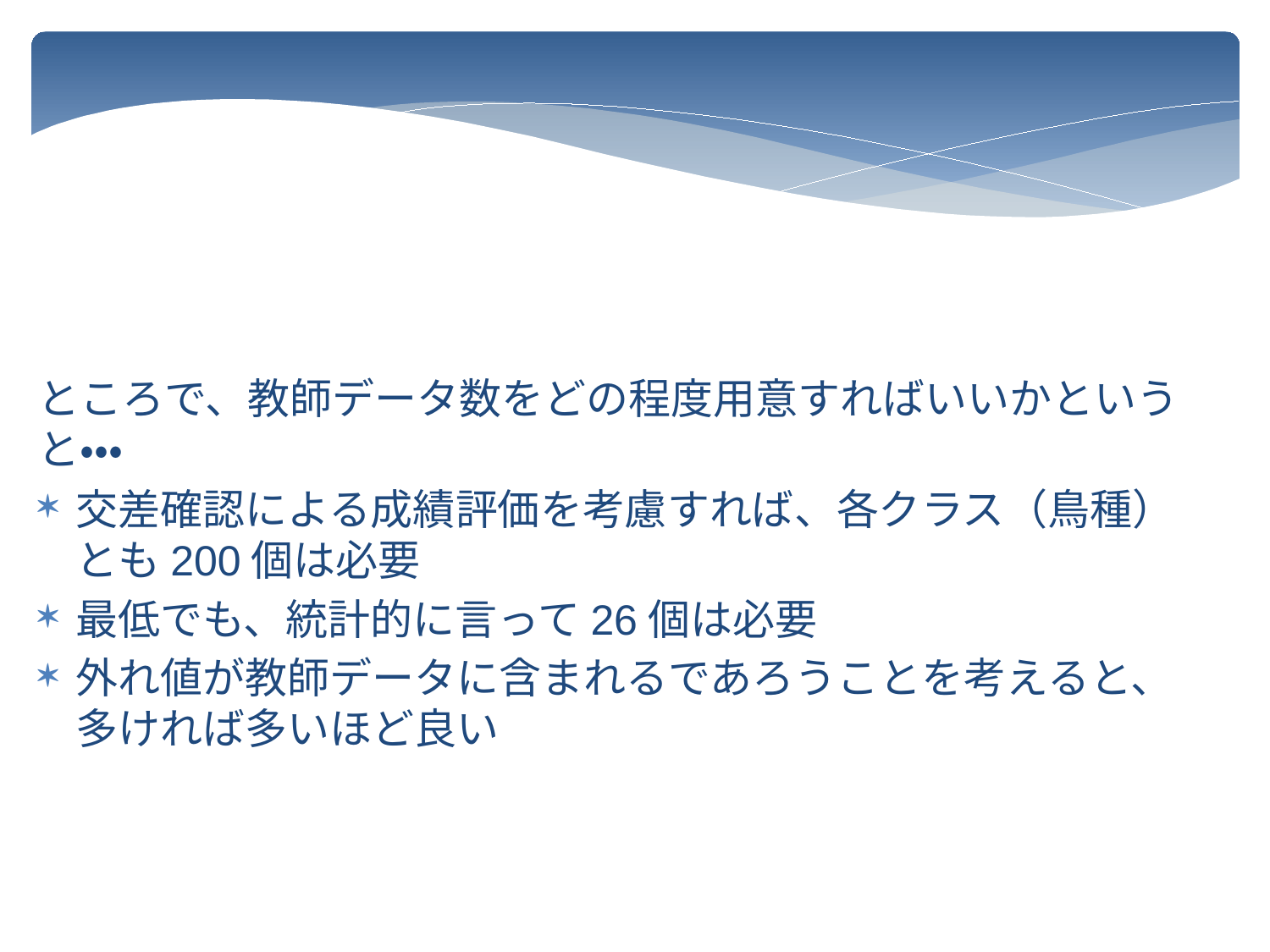

ところで、教師データ数をどの程度用意すればいいかというと・・・
交差確認による成績評価を考慮すれば、各クラス（鳥種）とも200個は必要
最低でも、統計的に言って26個は必要
外れ値が教師データに含まれるであろうことを考えると、多ければ多いほど良い